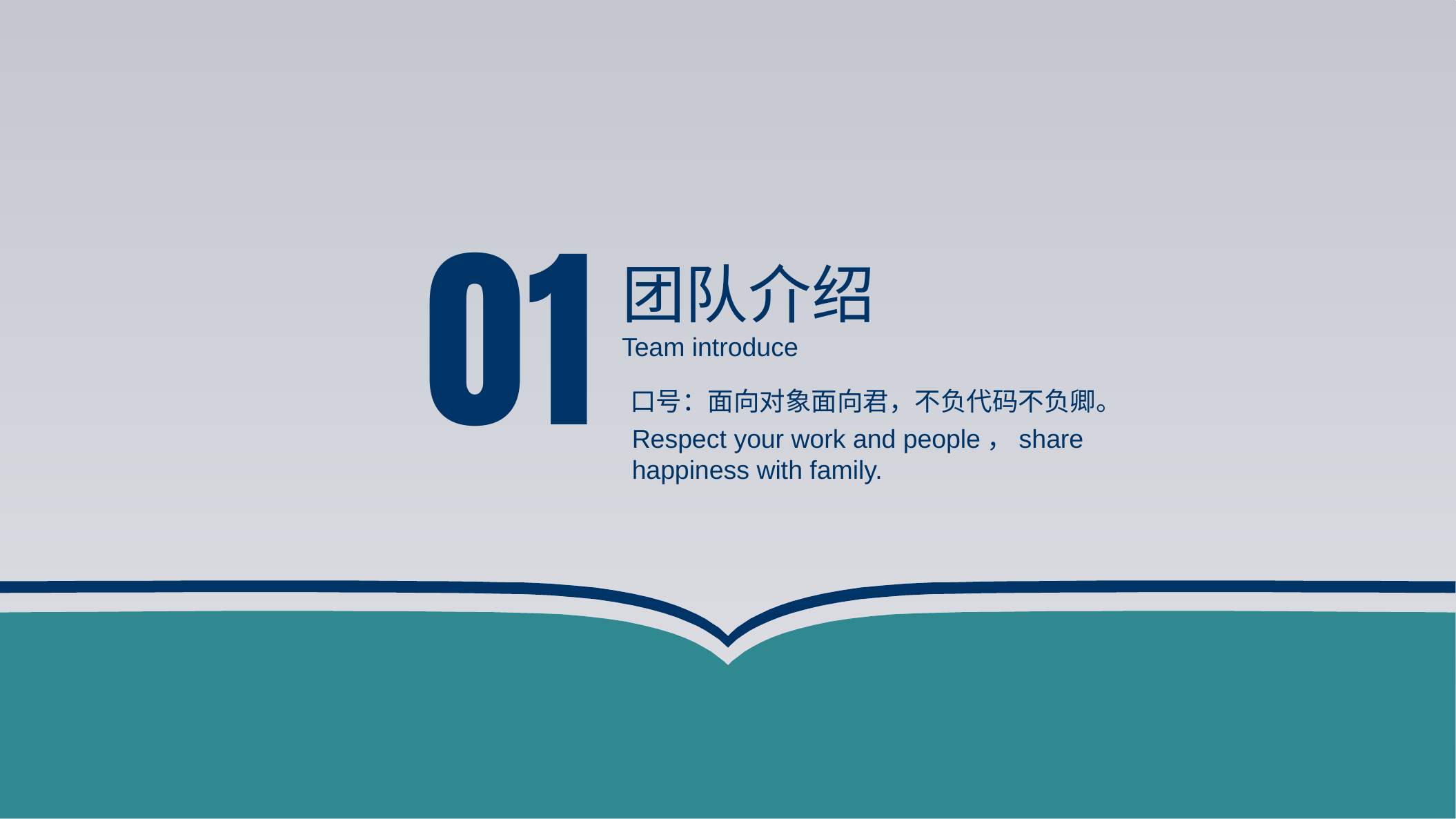

01
团队介绍
Team introduce
口号：面向对象面向君，不负代码不负卿。
Respect your work and people，share happiness with family.